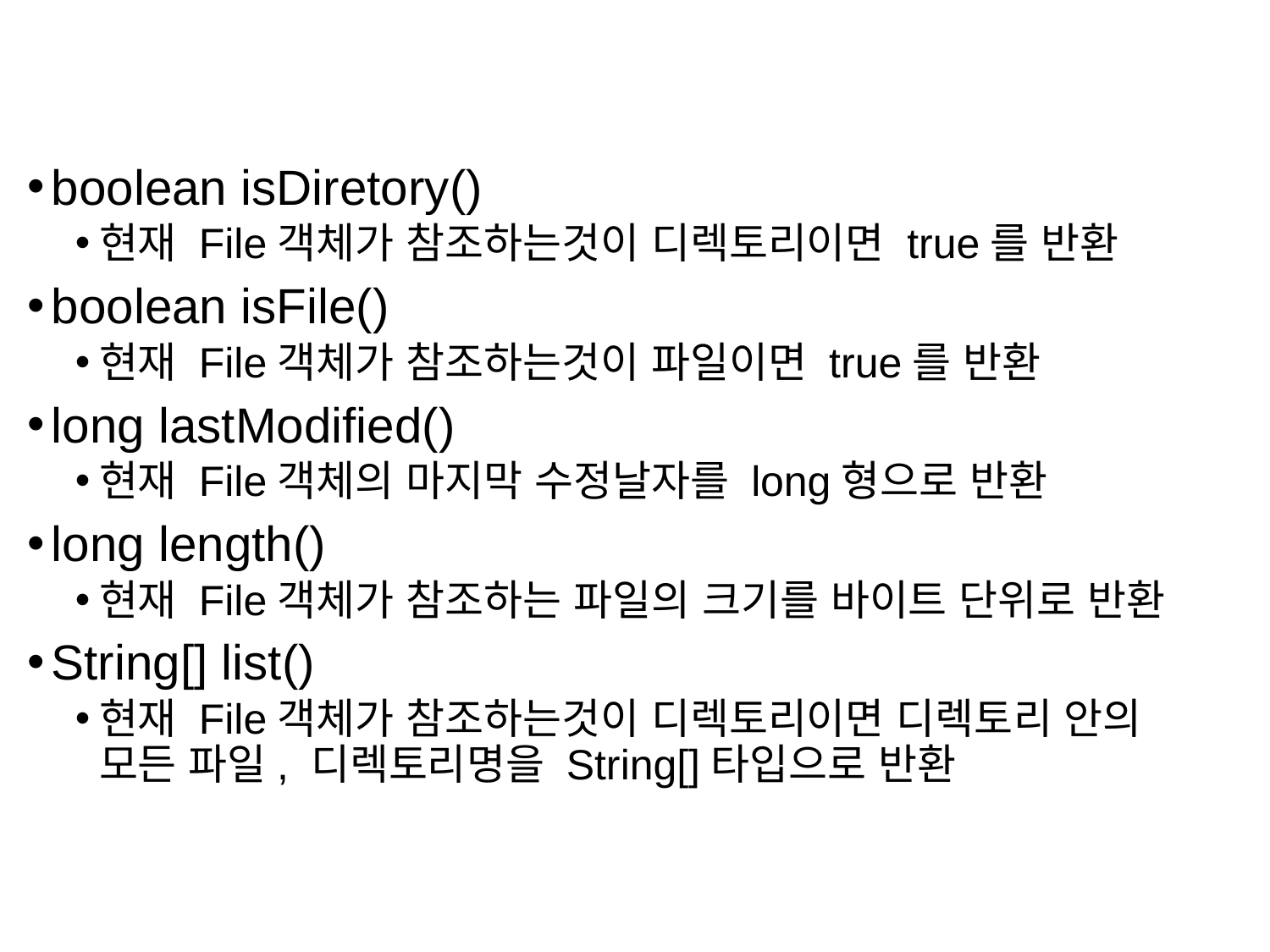

boolean isDiretory()
현재 File객체가 참조하는것이 디렉토리이면 true를 반환
boolean isFile()
현재 File객체가 참조하는것이 파일이면 true를 반환
long lastModified()
현재 File객체의 마지막 수정날자를 long형으로 반환
long length()
현재 File객체가 참조하는 파일의 크기를 바이트 단위로 반환
String[] list()
현재 File객체가 참조하는것이 디렉토리이면 디렉토리 안의 모든 파일, 디렉토리명을 String[]타입으로 반환